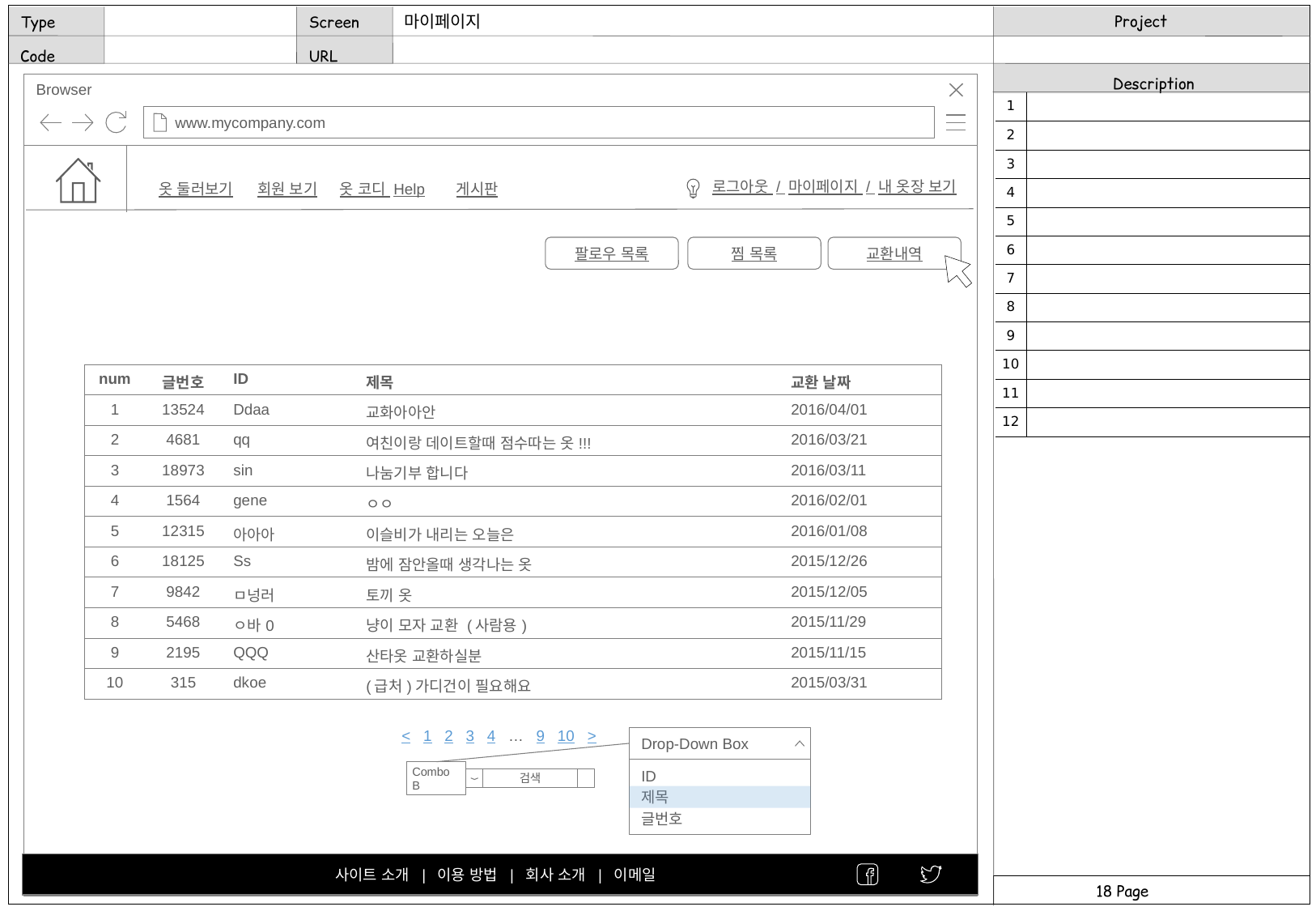

마이페이지
팔로우 목록
찜 목록
교환내역

| num | 글번호 | ID | 제목 | 교환 날짜 |
| --- | --- | --- | --- | --- |
| 1 | 13524 | Ddaa | 교화아아안 | 2016/04/01 |
| 2 | 4681 | qq | 여친이랑 데이트할때 점수따는 옷!!! | 2016/03/21 |
| 3 | 18973 | sin | 나눔기부 합니다 | 2016/03/11 |
| 4 | 1564 | gene | ㅇㅇ | 2016/02/01 |
| 5 | 12315 | 아아아 | 이슬비가 내리는 오늘은 | 2016/01/08 |
| 6 | 18125 | Ss | 밤에 잠안올때 생각나는 옷 | 2015/12/26 |
| 7 | 9842 | ㅁ넝러 | 토끼 옷 | 2015/12/05 |
| 8 | 5468 | ㅇ바0 | 냥이 모자 교환 (사람용) | 2015/11/29 |
| 9 | 2195 | QQQ | 산타옷 교환하실분 | 2015/11/15 |
| 10 | 315 | dkoe | (급처)가디건이 필요해요 | 2015/03/31 |
<   1   2   3   4   …   9   10   >
Drop-Down Box

ID
제목
글번호

Combo B
검색

사이트 소개  |  이용 방법  |  회사 소개  |  이메일